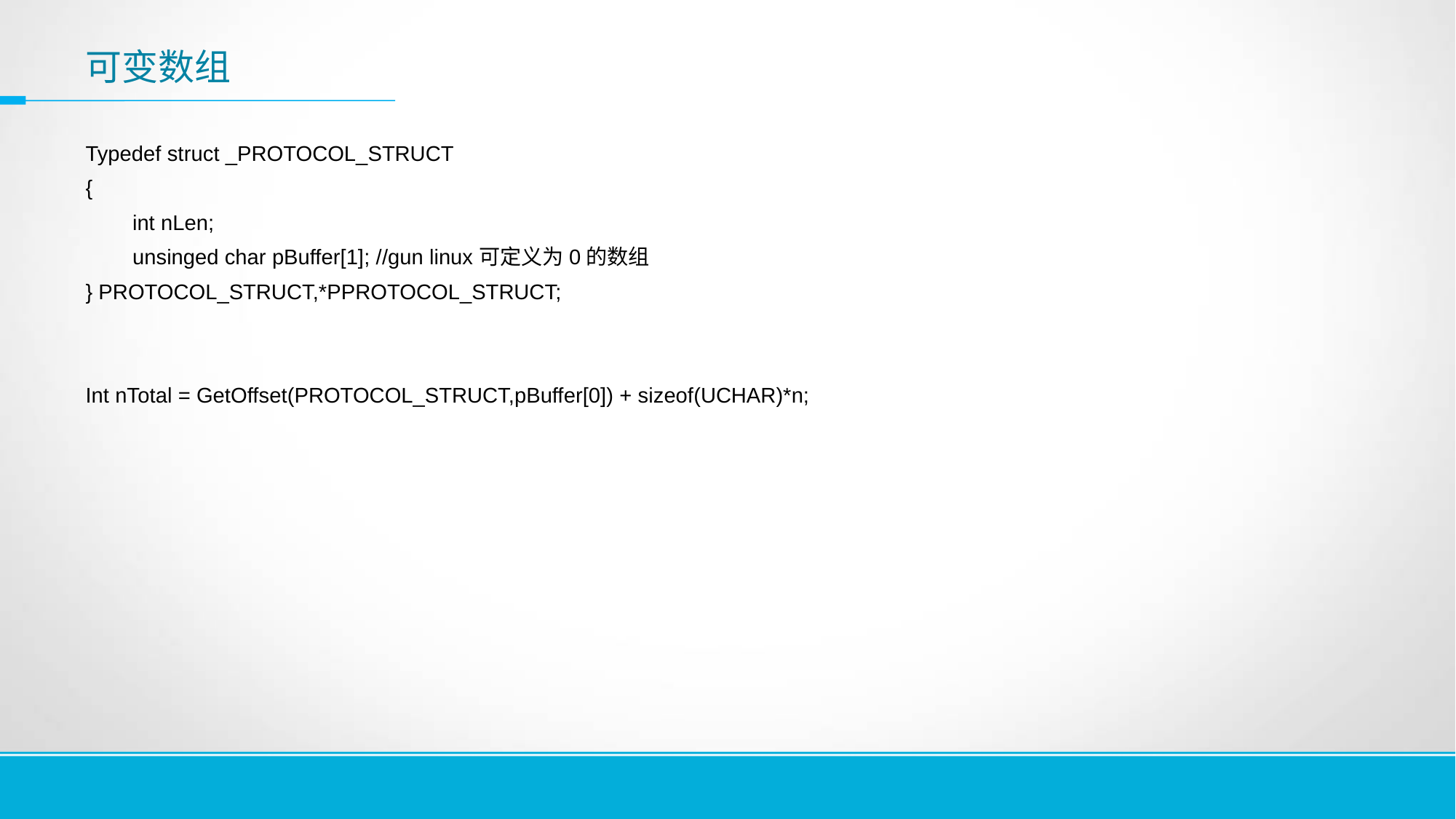

# 可变数组
Typedef struct _PROTOCOL_STRUCT
{
	 int nLen;
	 unsinged char pBuffer[1]; //gun linux可定义为0的数组
} PROTOCOL_STRUCT,*PPROTOCOL_STRUCT;

Int nTotal = GetOffset(PROTOCOL_STRUCT,pBuffer[0]) + sizeof(UCHAR)*n;